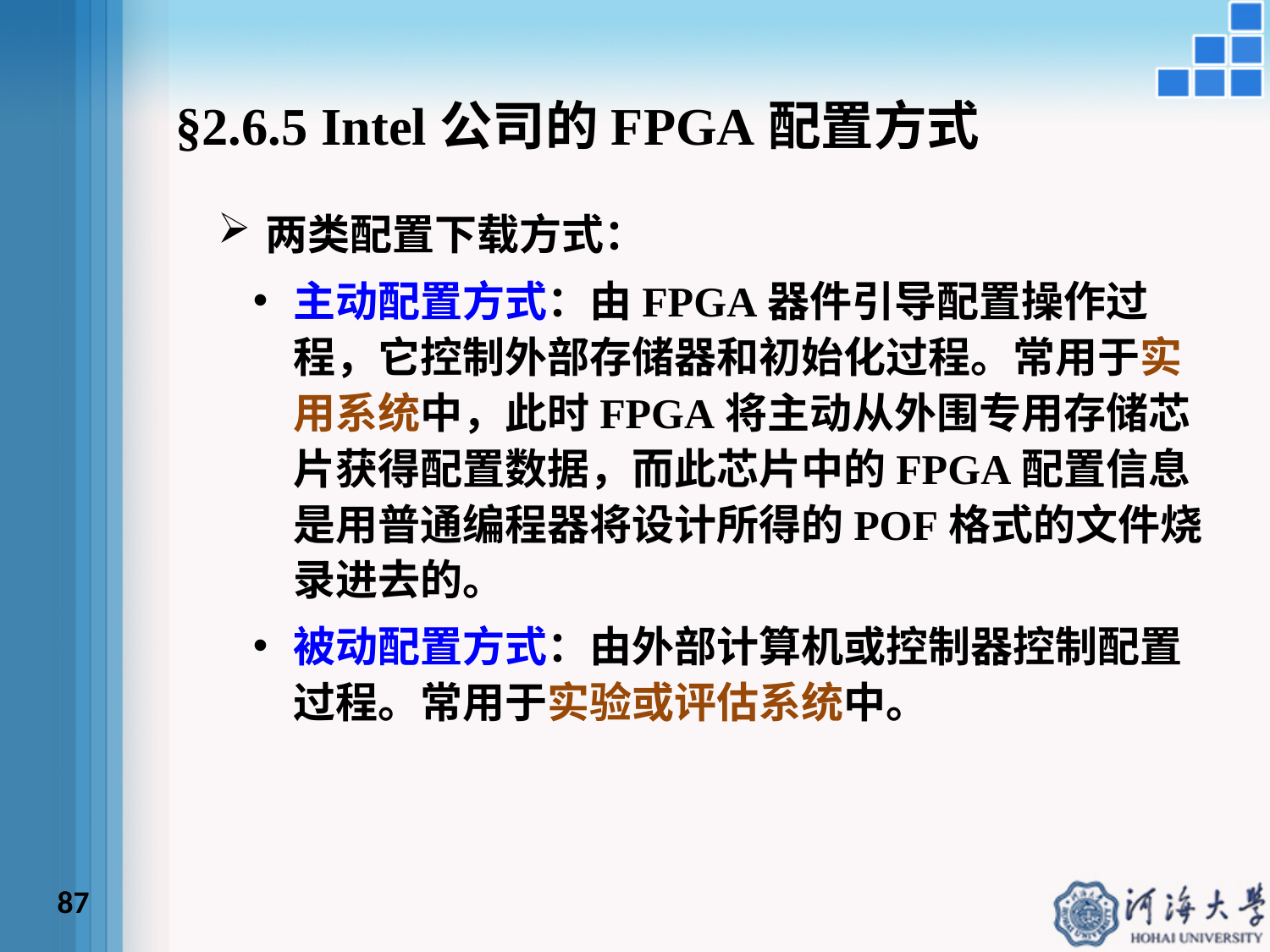

§2.6.5 Intel公司的FPGA配置方式
两类配置下载方式：
主动配置方式：由FPGA器件引导配置操作过程，它控制外部存储器和初始化过程。常用于实用系统中，此时FPGA将主动从外围专用存储芯片获得配置数据，而此芯片中的FPGA配置信息是用普通编程器将设计所得的POF格式的文件烧录进去的。
被动配置方式：由外部计算机或控制器控制配置过程。常用于实验或评估系统中。
87